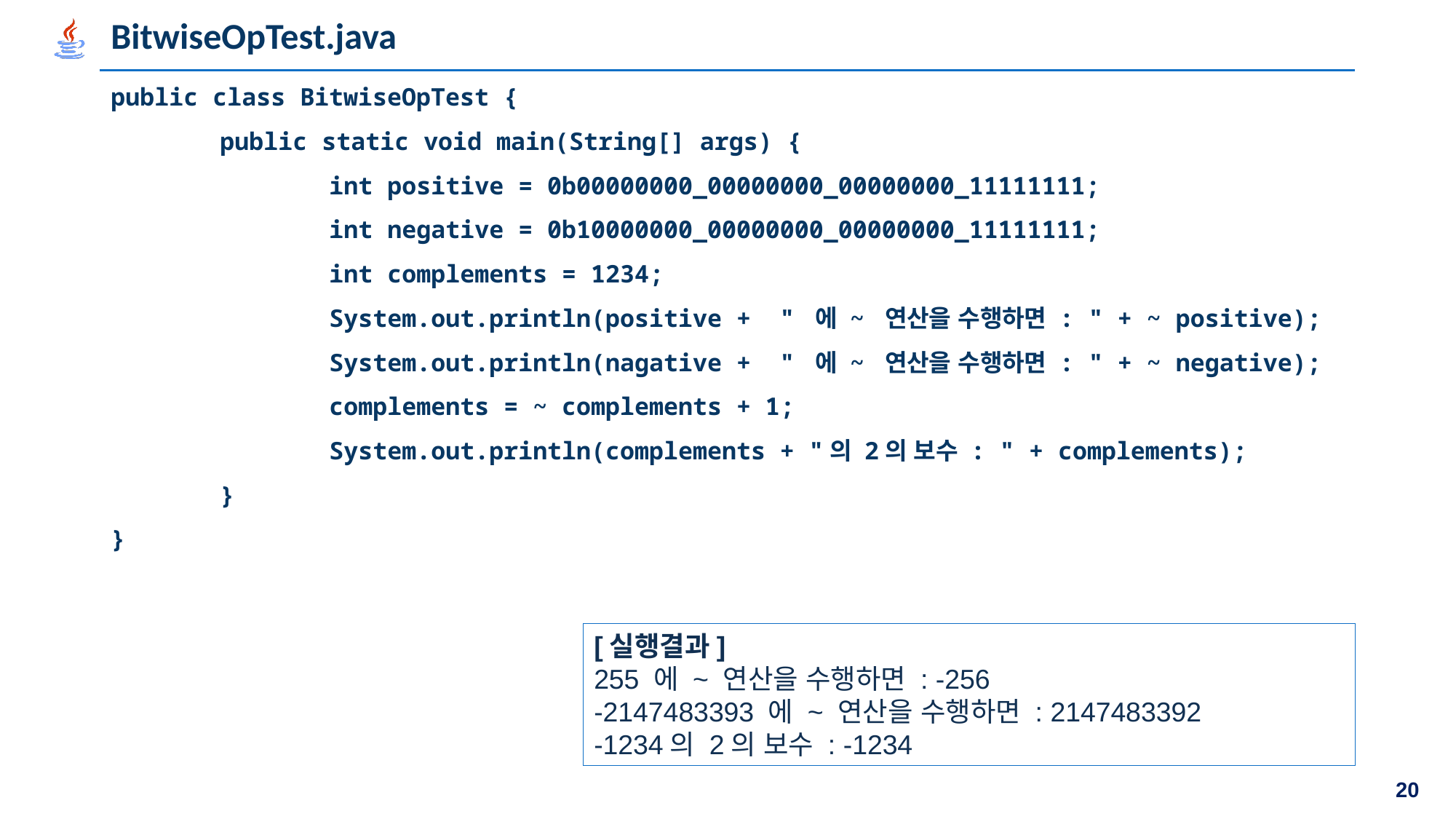

# BitwiseOpTest.java
public class BitwiseOpTest {
	public static void main(String[] args) {
		int positive = 0b00000000_00000000_00000000_11111111;
		int negative = 0b10000000_00000000_00000000_11111111;
		int complements = 1234;
		System.out.println(positive +  " 에 ~ 연산을 수행하면 : " + ~ positive);
		System.out.println(nagative +  " 에 ~ 연산을 수행하면 : " + ~ negative);
		complements = ~ complements + 1;
		System.out.println(complements + "의 2의 보수 : " + complements);
	}
}
[실행결과]
255 에 ~ 연산을 수행하면 : -256
-2147483393 에 ~ 연산을 수행하면 : 2147483392
-1234의 2의 보수 : -1234
20